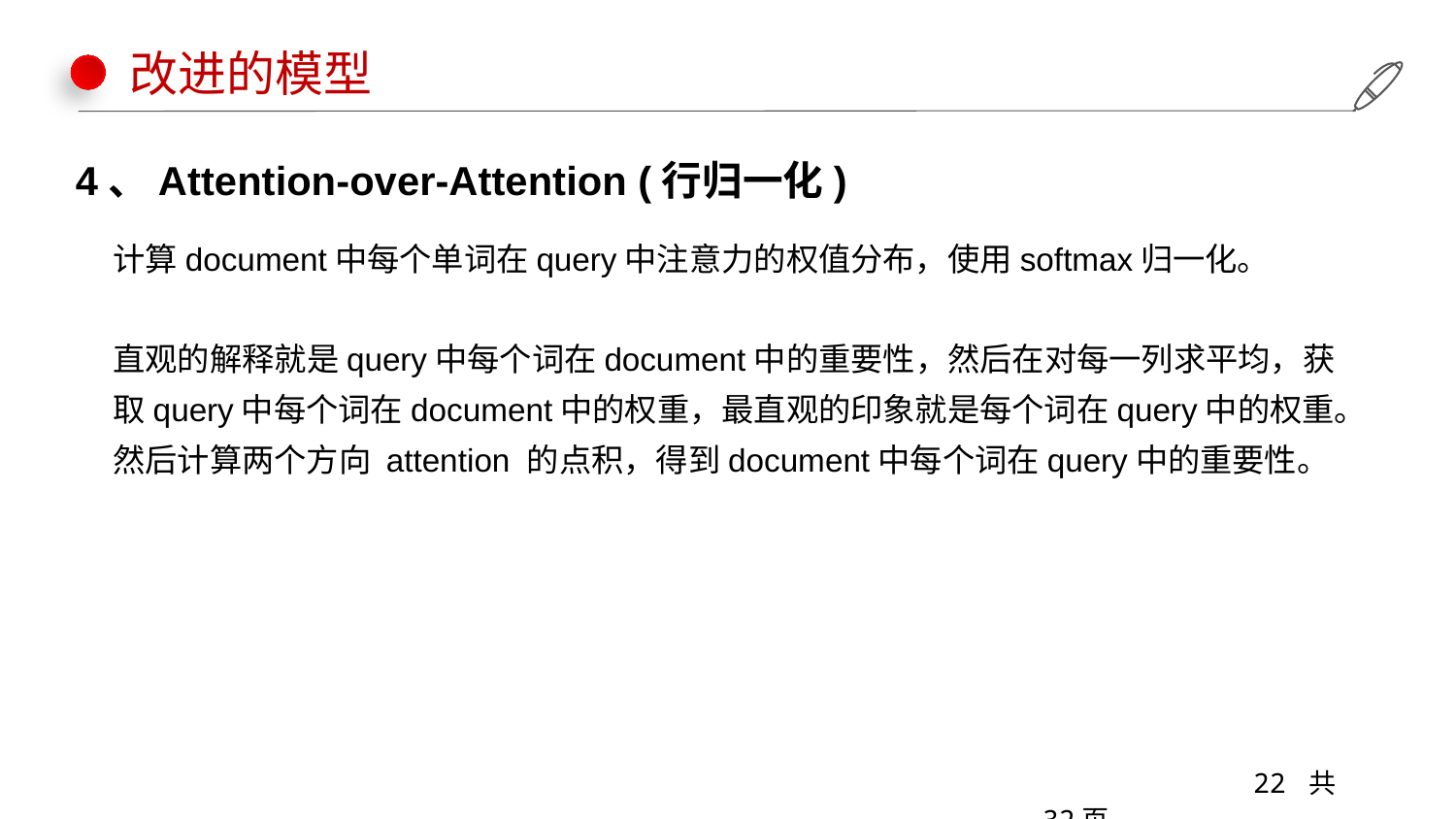

改进的模型

4、Attention-over-Attention (行归一化)
计算document中每个单词在query中注意⼒的权值分布，使⽤softmax归⼀化。

直观的解释就是query中每个词在document中的重要性，然后在对每⼀列求平均，获取query中每个词在document中的权重，最直观的印象就是每个词在query中的权重。然后计算两个⽅向 attention 的点积，得到document中每个词在query中的重要性。
	    22 共32页